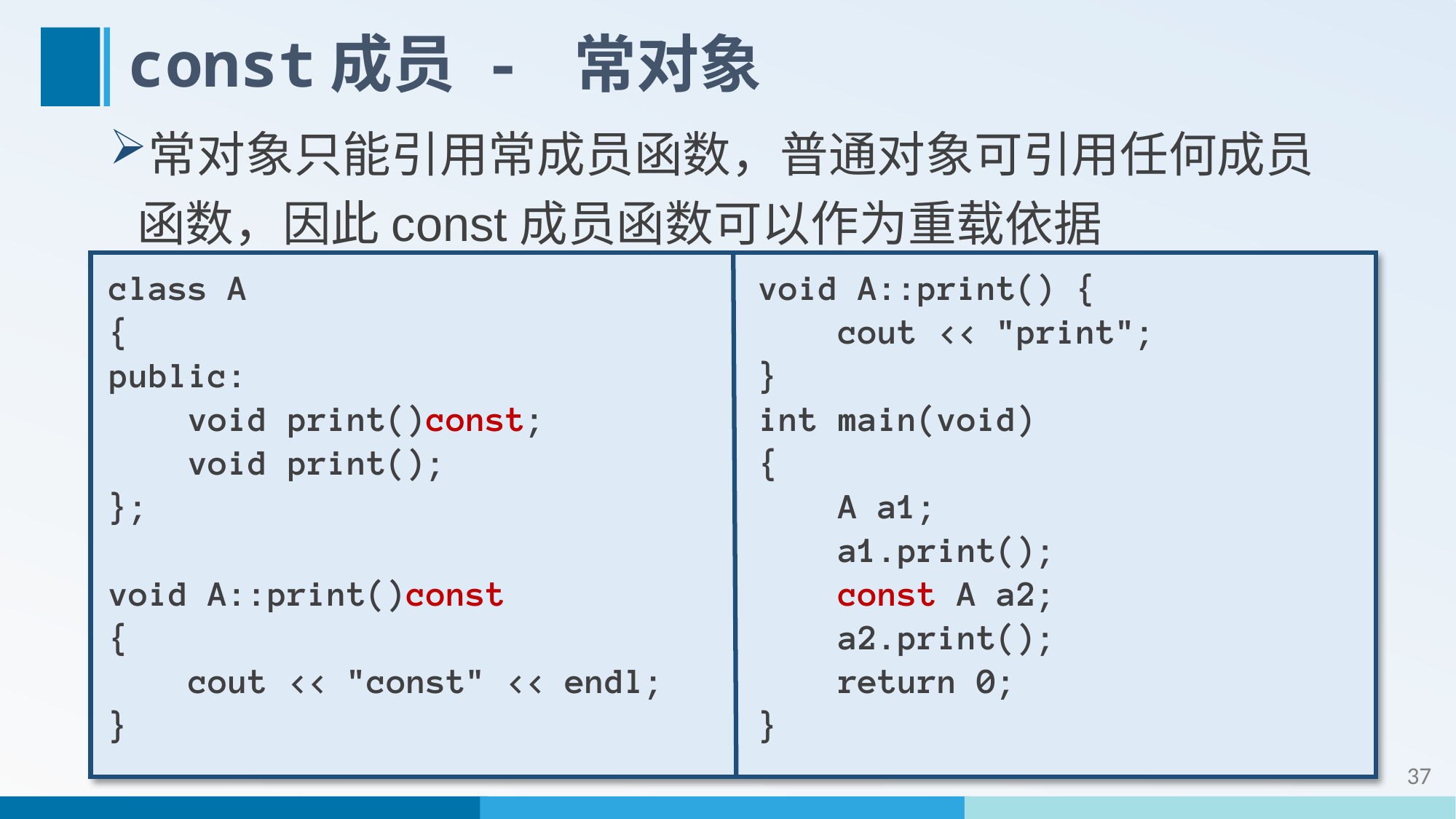

# const成员 - 常对象
常对象只能引用常成员函数，普通对象可引用任何成员函数，因此const成员函数可以作为重载依据

class A
{
public:
    void print()const;
    void print();
};

void A::print()const
{
    cout << "const" << endl;
}
void A::print() {
    cout << "print";
}
int main(void)
{
    A a1;
    a1.print();
    const A a2;
    a2.print();
    return 0;
}